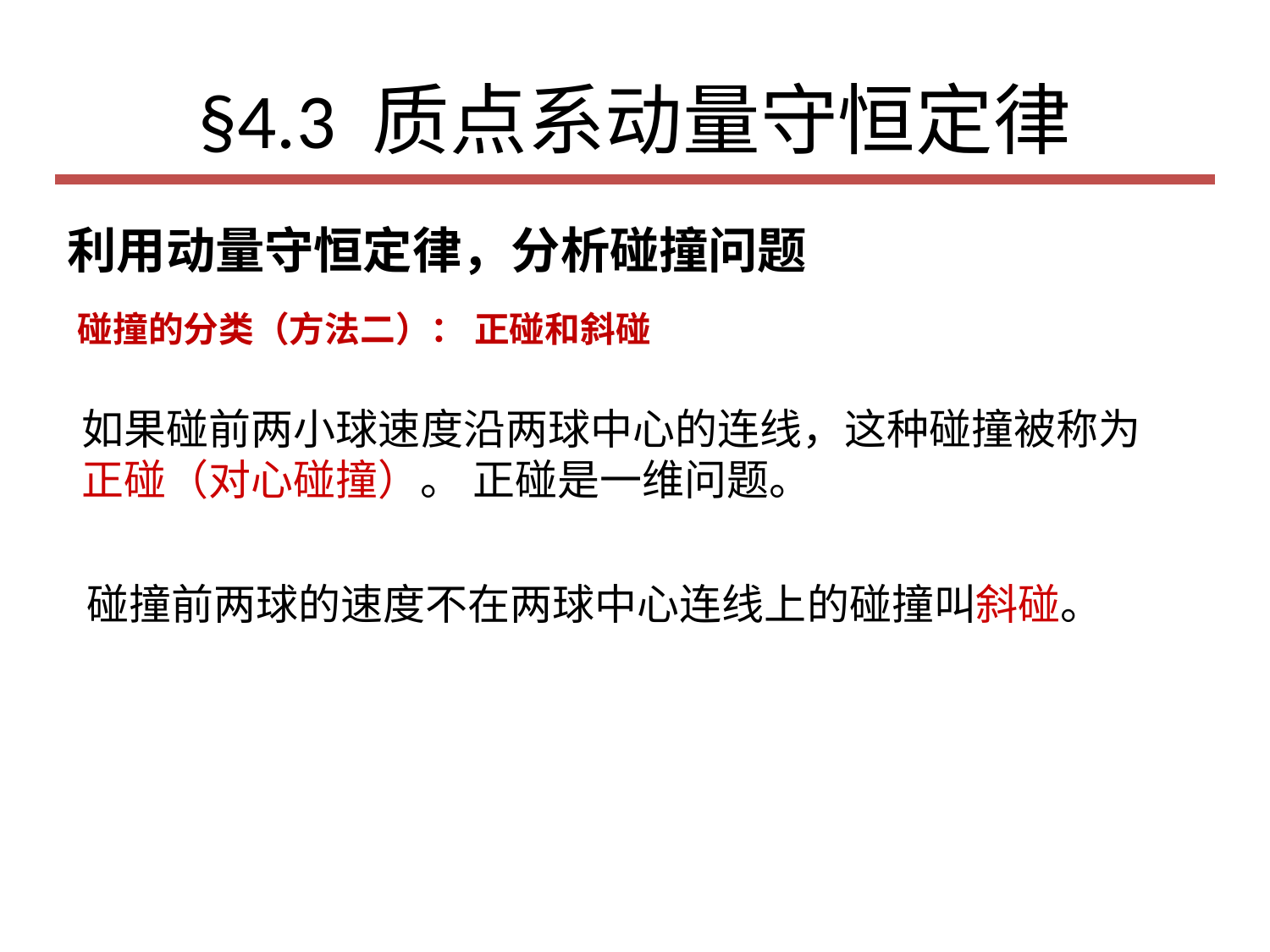

# §4.3 质点系动量守恒定律

利用动量守恒定律，分析碰撞问题
碰撞的分类（方法二）： 正碰和斜碰
如果碰前两小球速度沿两球中心的连线，这种碰撞被称为正碰（对心碰撞）。 正碰是一维问题。
碰撞前两球的速度不在两球中心连线上的碰撞叫斜碰。